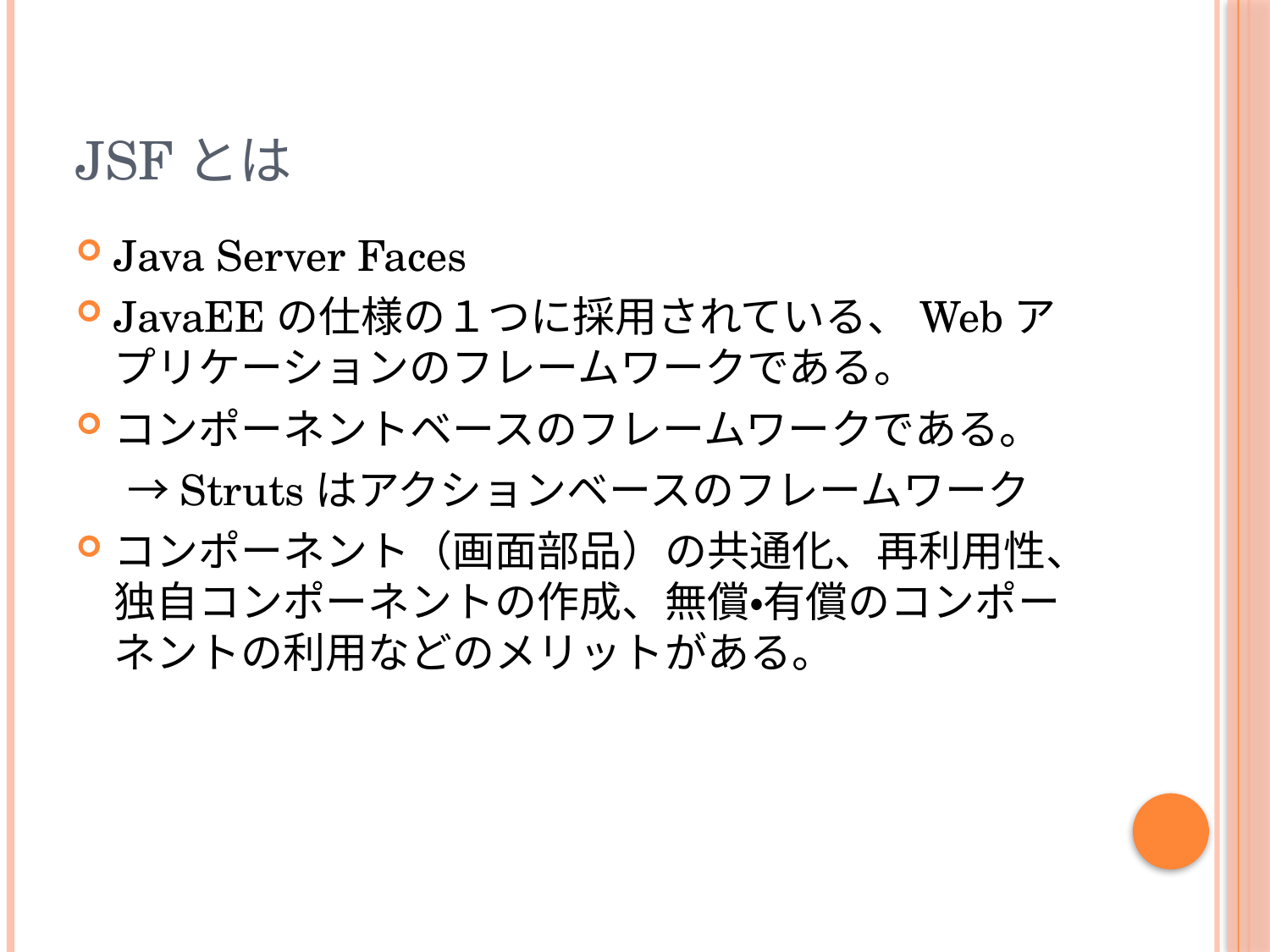

# JSFとは
Java Server Faces
JavaEEの仕様の１つに採用されている、Webアプリケーションのフレームワークである。
コンポーネントベースのフレームワークである。
　 →Strutsはアクションベースのフレームワーク
コンポーネント（画面部品）の共通化、再利用性、独自コンポーネントの作成、無償・有償のコンポーネントの利用などのメリットがある。